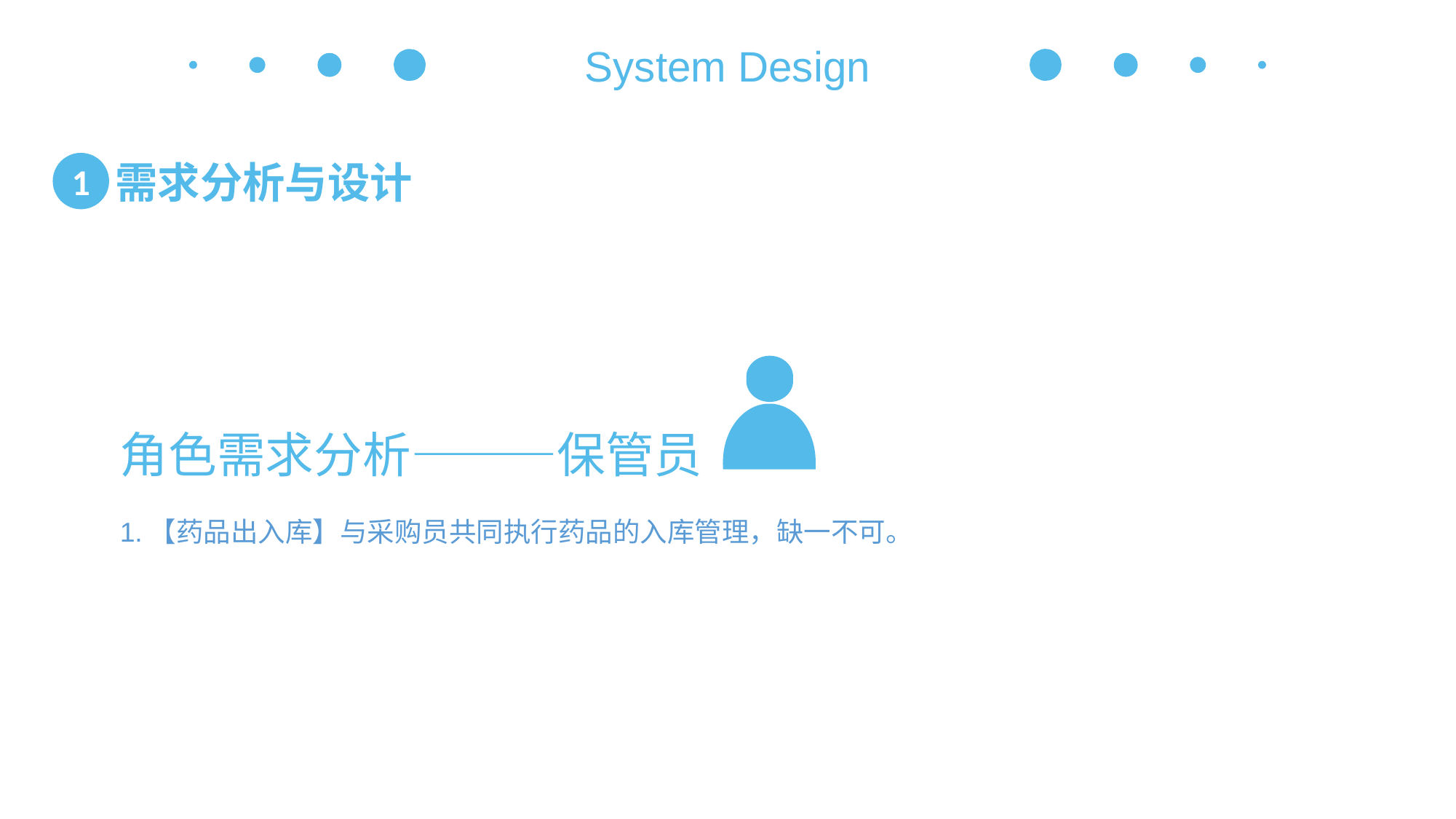

System Design

     需求分析与设计
1
角色需求分析———保管员

1.【药品出入库】与采购员共同执行药品的入库管理，缺一不可。